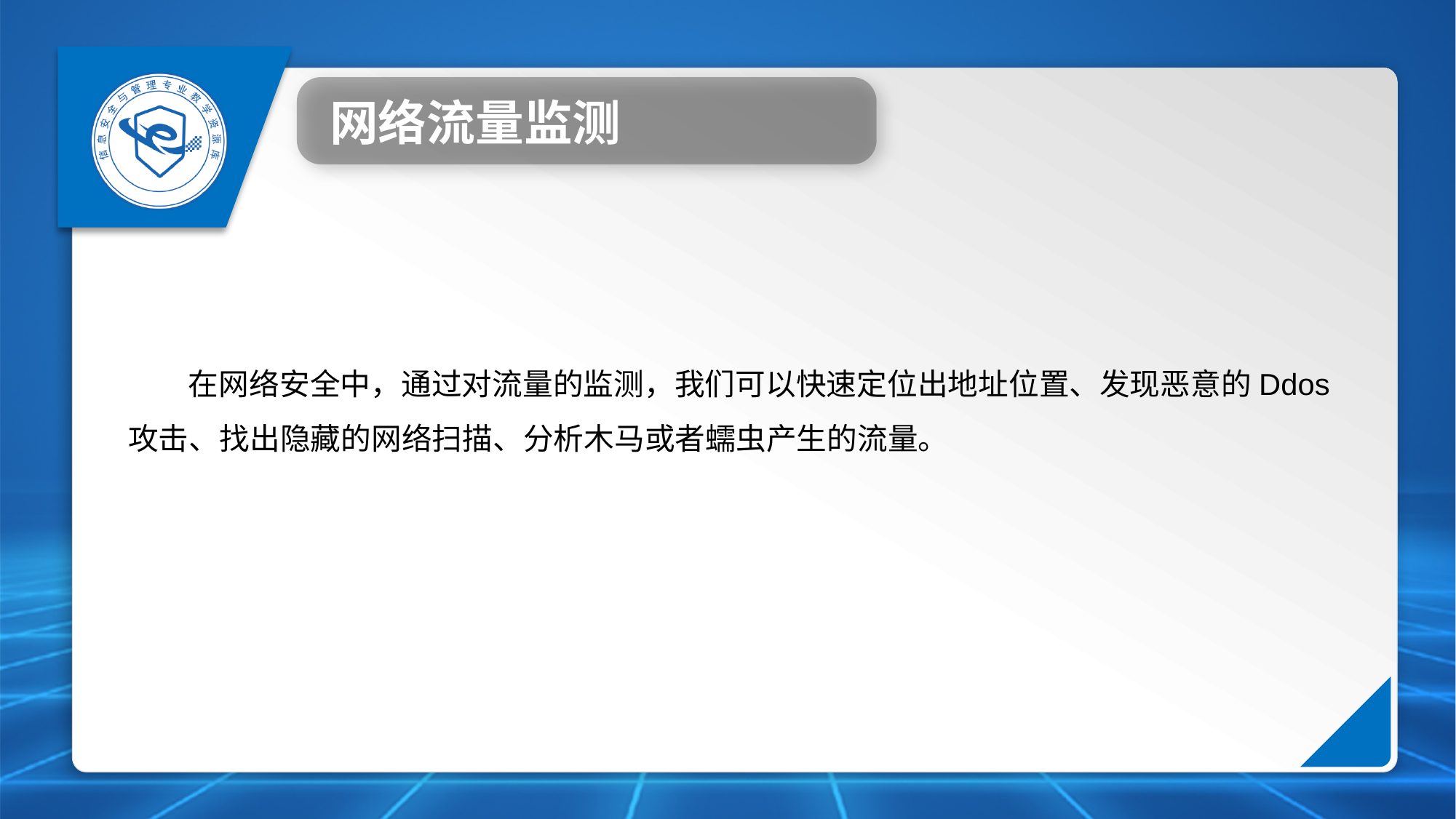

网络流量监测
在网络安全中，通过对流量的监测，我们可以快速定位出地址位置、发现恶意的Ddos攻击、找出隐藏的网络扫描、分析木马或者蠕虫产生的流量。